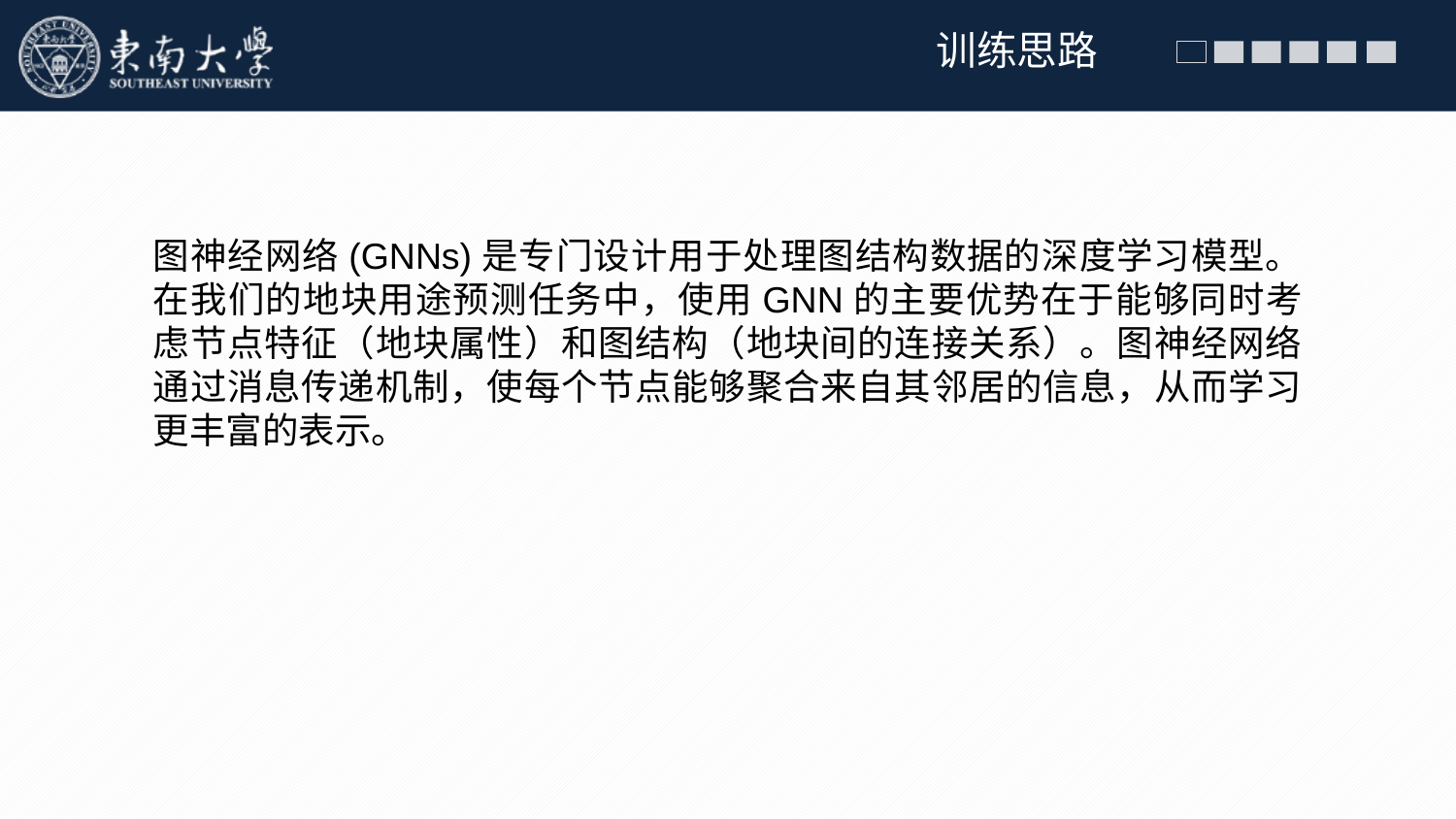

训练思路
图神经网络(GNNs)是专门设计用于处理图结构数据的深度学习模型。在我们的地块用途预测任务中，使用GNN的主要优势在于能够同时考虑节点特征（地块属性）和图结构（地块间的连接关系）。图神经网络通过消息传递机制，使每个节点能够聚合来自其邻居的信息，从而学习更丰富的表示。